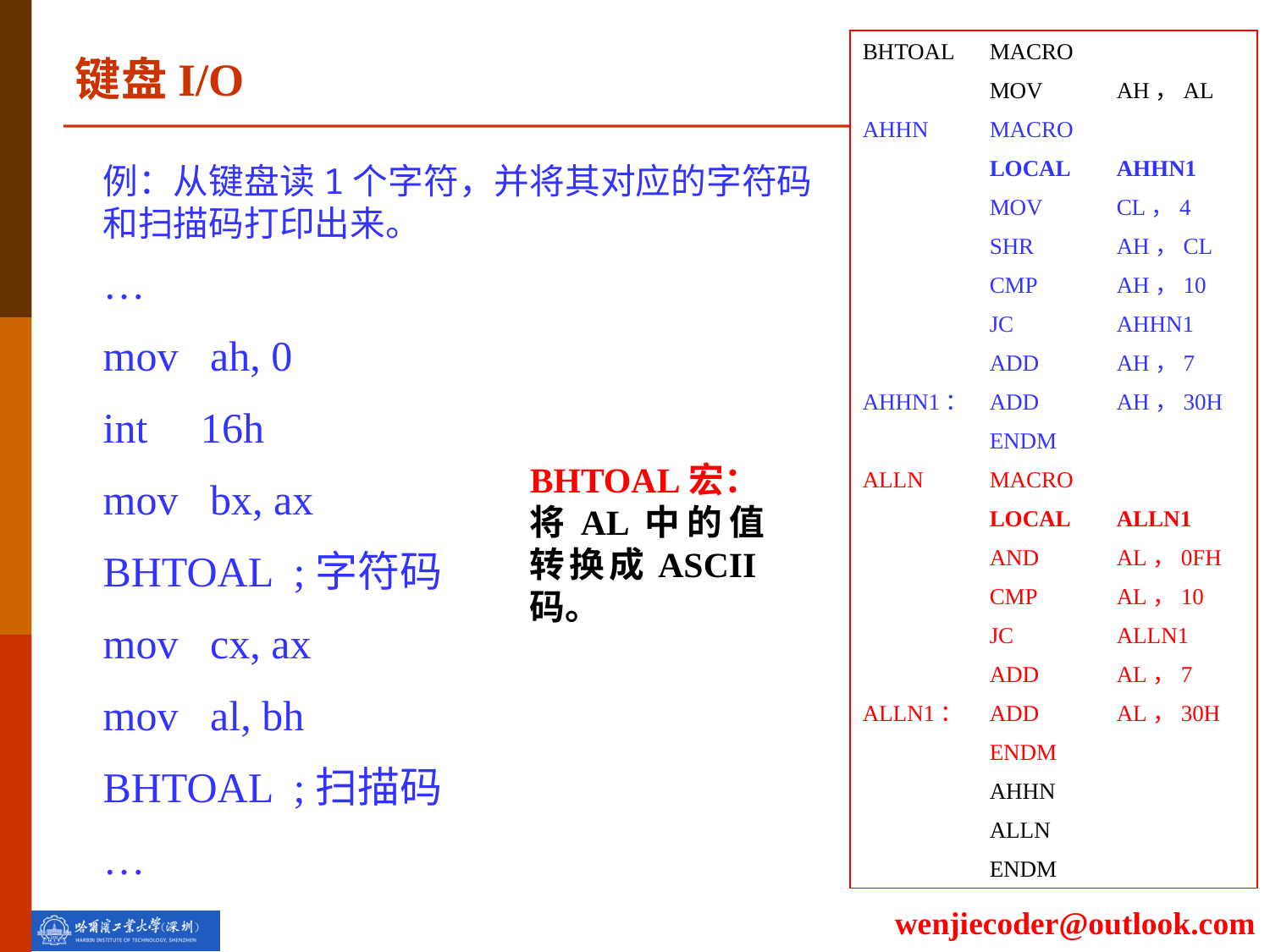

BHTOAL	MACRO
	MOV	AH，AL
AHHN	MACRO
	LOCAL	AHHN1
	MOV	CL，4
	SHR	AH，CL
	CMP	AH，10
	JC	AHHN1
	ADD	AH，7
AHHN1：	ADD	AH，30H
	ENDM
ALLN	MACRO
	LOCAL	ALLN1
	AND	AL，0FH
	CMP	AL，10
	JC	ALLN1
	ADD	AL，7
ALLN1：	ADD	AL，30H
	ENDM
	AHHN
	ALLN
	ENDM
键盘I/O
例：从键盘读1个字符，并将其对应的字符码和扫描码打印出来。
…
mov   ah, 0
int     16h
mov   bx, ax
BHTOAL  ;字符码
mov   cx, ax
mov   al, bh
BHTOAL  ;扫描码
…
BHTOAL宏：
将AL中的值转换成ASCII码。